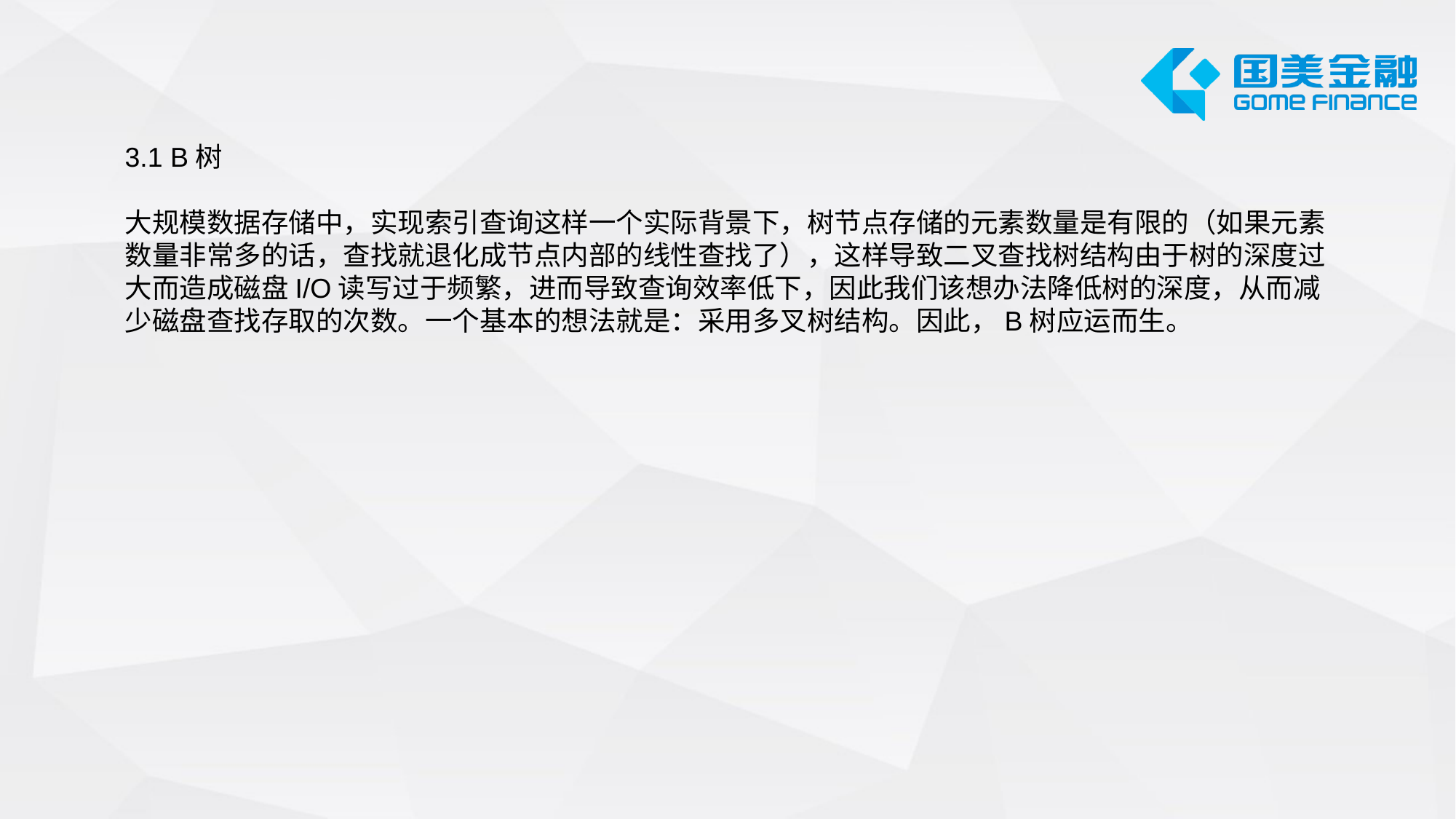

3.1 B树

大规模数据存储中，实现索引查询这样一个实际背景下，树节点存储的元素数量是有限的（如果元素数量非常多的话，查找就退化成节点内部的线性查找了），这样导致二叉查找树结构由于树的深度过大而造成磁盘I/O读写过于频繁，进而导致查询效率低下，因此我们该想办法降低树的深度，从而减少磁盘查找存取的次数。一个基本的想法就是：采用多叉树结构。因此，B树应运而生。